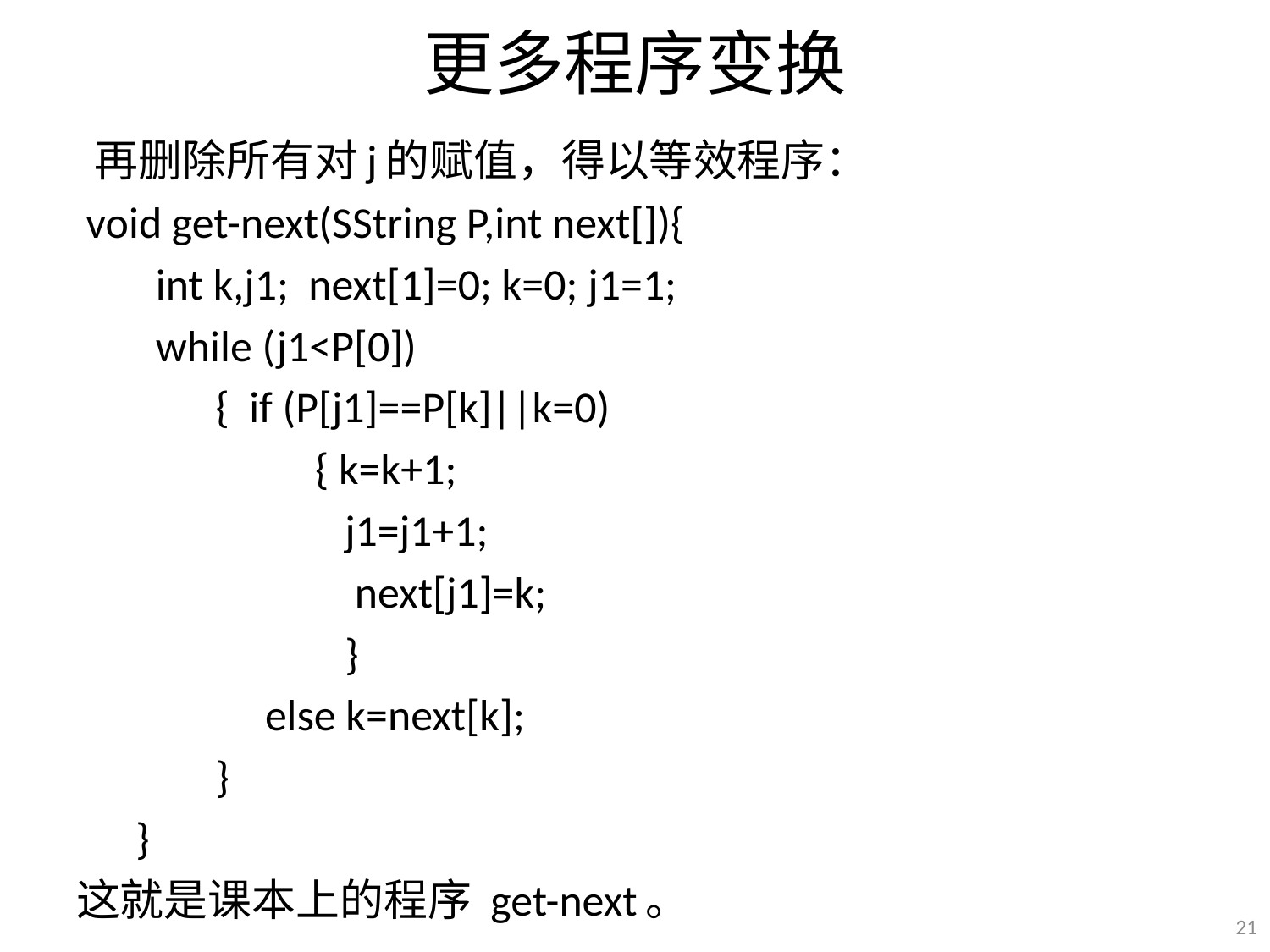

# 更多程序变换
 再删除所有对j的赋值，得以等效程序：
 void get-next(SString P,int next[]){
        int k,j1;  next[1]=0; k=0; j1=1;
        while (j1<P[0])
              {  if (P[j1]==P[k]||k=0)
                        { k=k+1;
                           j1=j1+1;
                            next[j1]=k;
                           }
                   else k=next[k];
              }
      }
这就是课本上的程序 get-next。
21